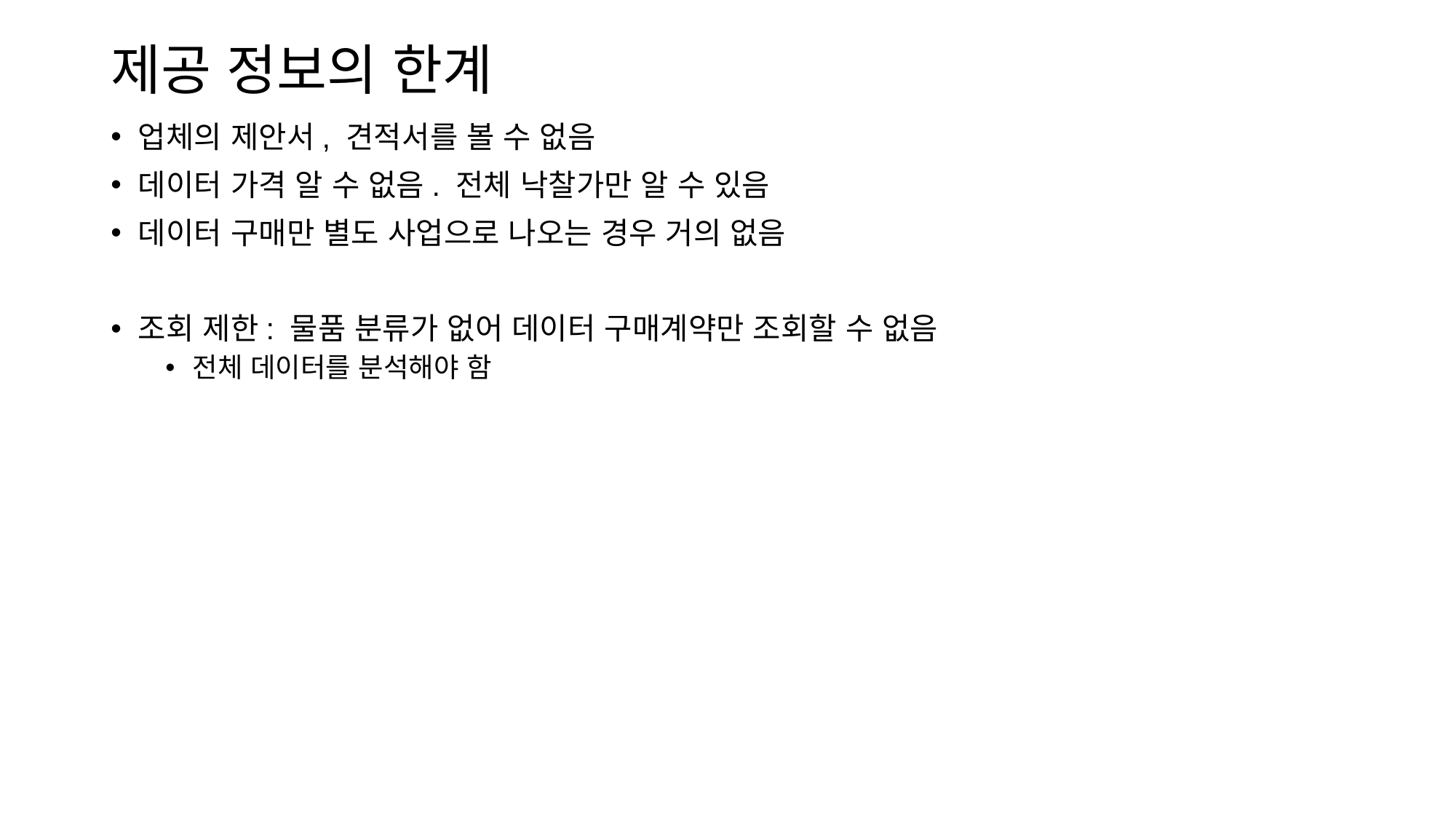

# 제공 정보의 한계
업체의 제안서, 견적서를 볼 수 없음
데이터 가격 알 수 없음. 전체 낙찰가만 알 수 있음
데이터 구매만 별도 사업으로 나오는 경우 거의 없음

조회 제한: 물품 분류가 없어 데이터 구매계약만 조회할 수 없음
전체 데이터를 분석해야 함